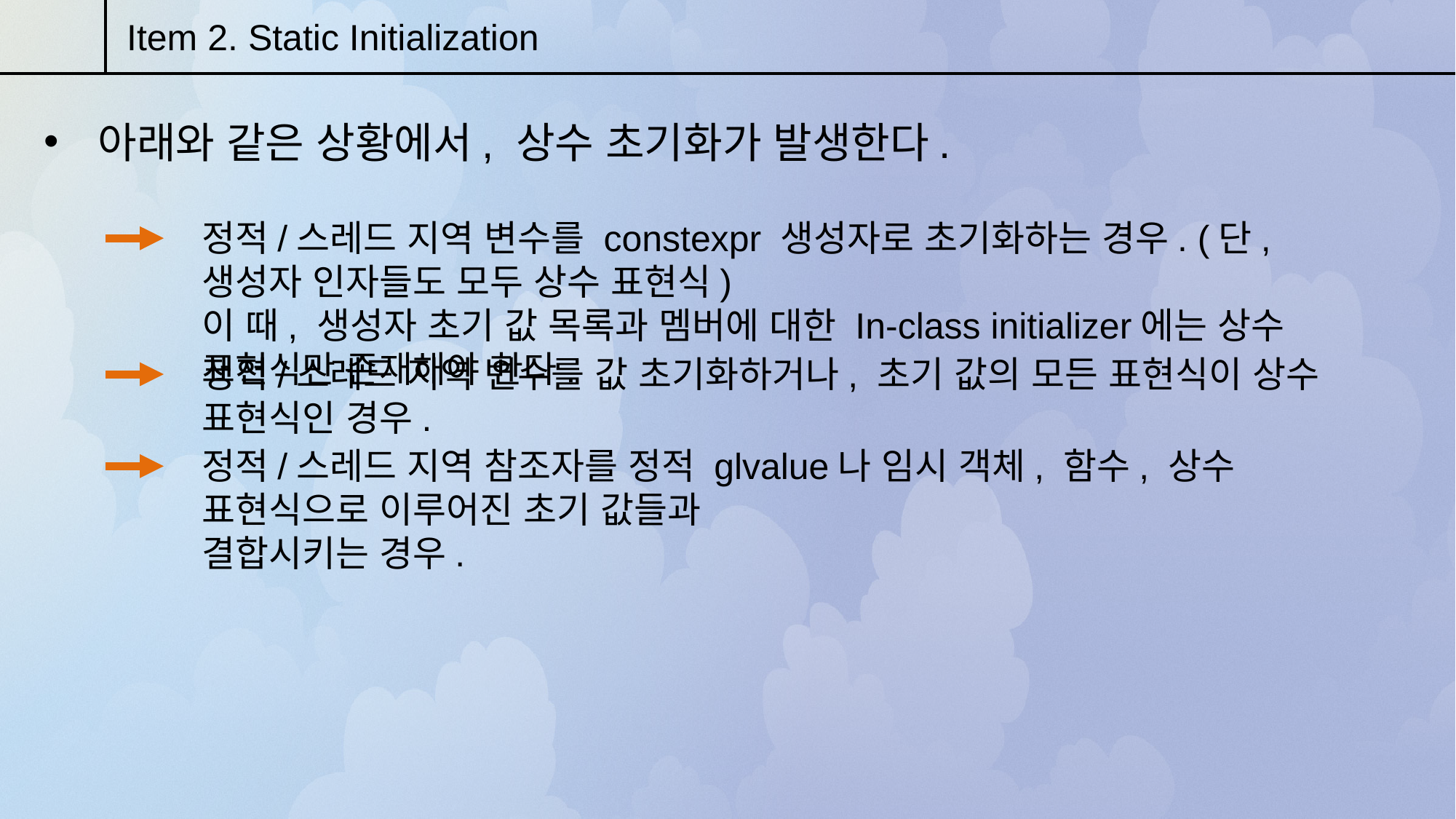

Item 2. Static Initialization
 아래와 같은 상황에서, 상수 초기화가 발생한다.
정적/스레드 지역 변수를 constexpr 생성자로 초기화하는 경우. (단, 생성자 인자들도 모두 상수 표현식)
이 때, 생성자 초기 값 목록과 멤버에 대한 In-class initializer에는 상수 표현식만 존재해야 한다.
정적/스레드 지역 변수를 값 초기화하거나, 초기 값의 모든 표현식이 상수 표현식인 경우.
정적/스레드 지역 참조자를 정적 glvalue나 임시 객체, 함수, 상수 표현식으로 이루어진 초기 값들과
결합시키는 경우.